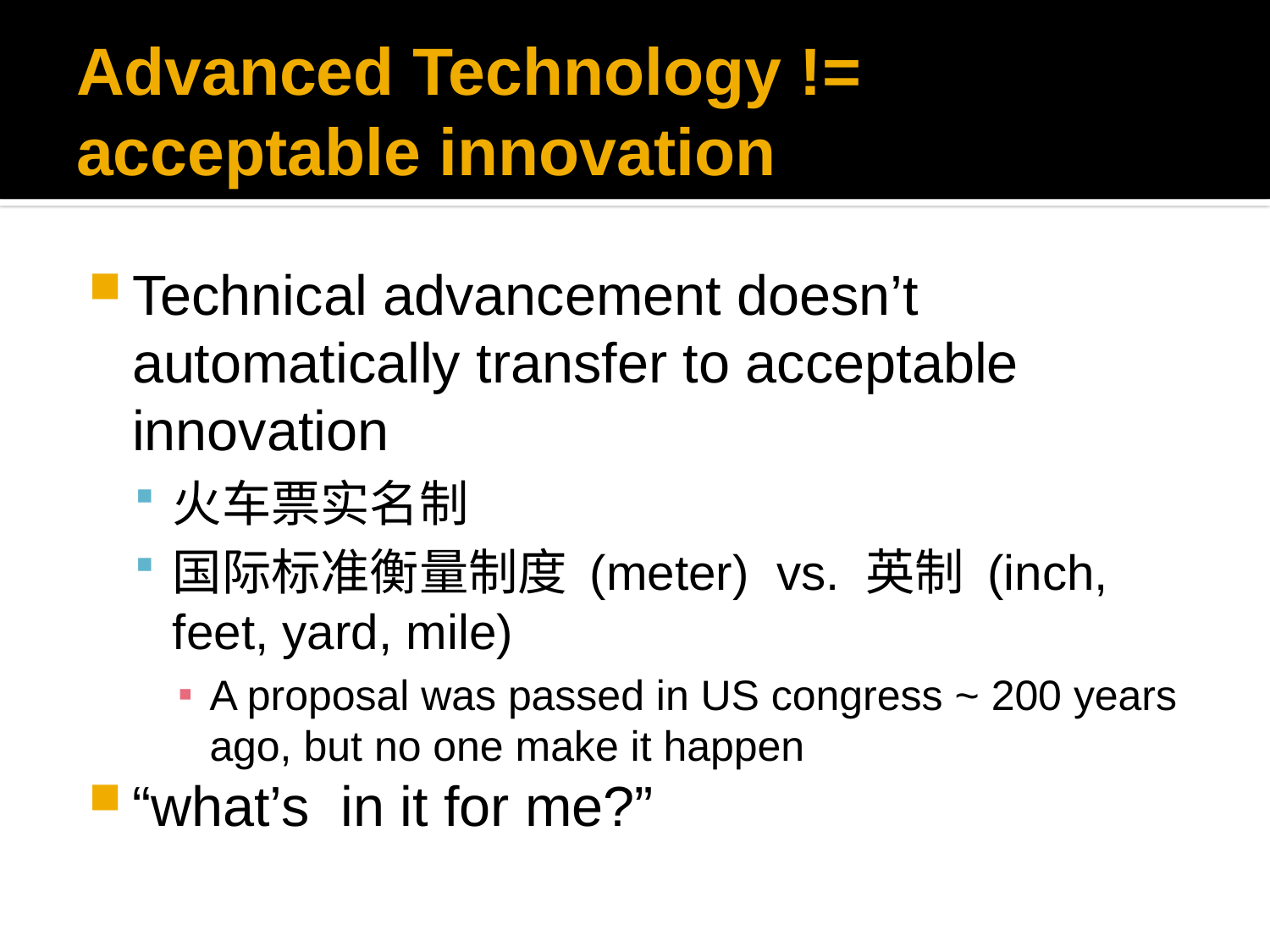

# Advanced Technology != acceptable innovation
Technical advancement doesn’t automatically transfer to acceptable innovation
火车票实名制
国际标准衡量制度 (meter)  vs. 英制 (inch, feet, yard, mile)
A proposal was passed in US congress ~ 200 years ago, but no one make it happen
“what’s  in it for me?”